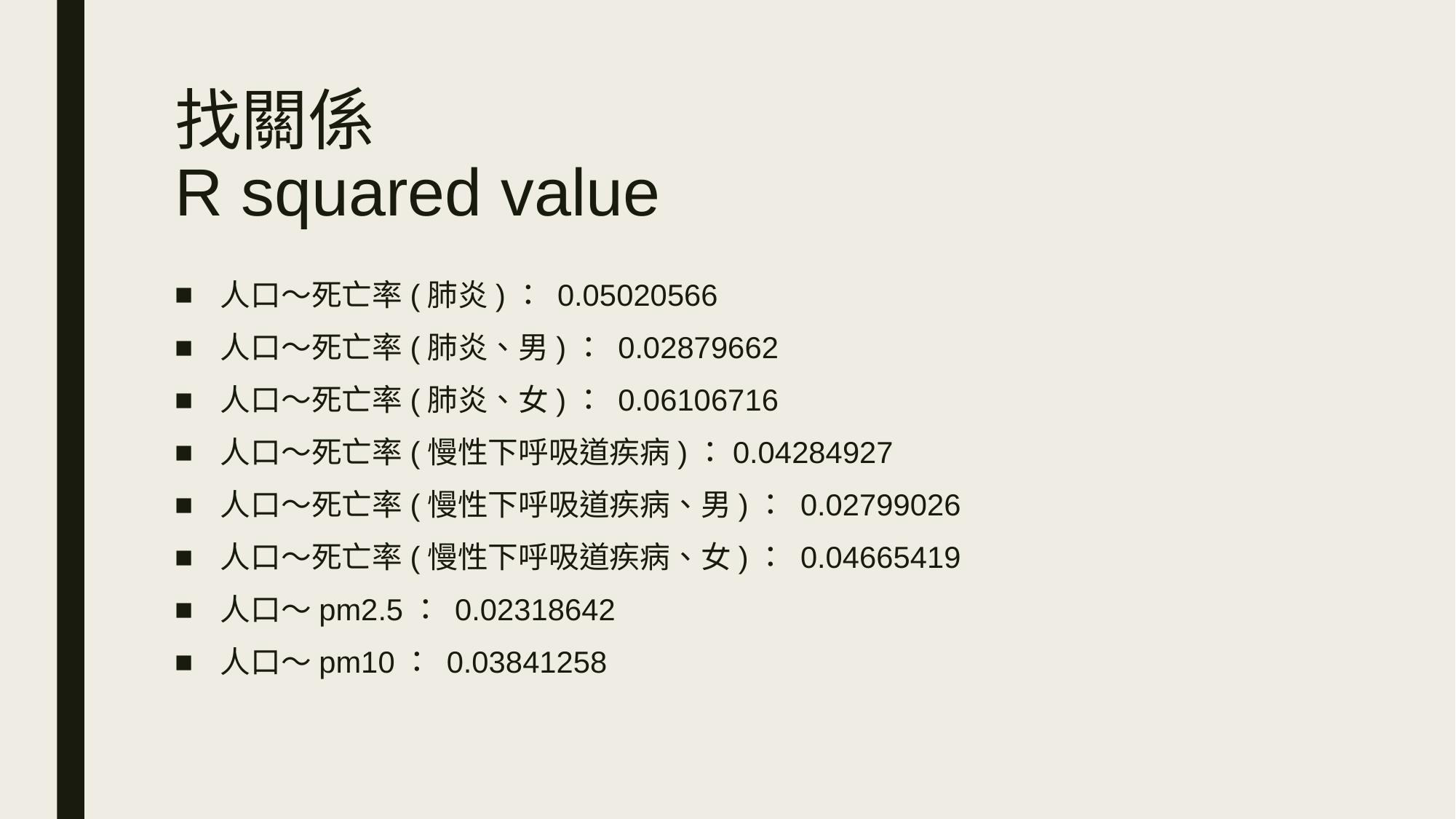

# 找關係 R squared value
人口～死亡率(肺炎)： 0.05020566
人口～死亡率(肺炎、男)： 0.02879662
人口～死亡率(肺炎、女)： 0.06106716
人口～死亡率(慢性下呼吸道疾病)：0.04284927
人口～死亡率(慢性下呼吸道疾病、男)： 0.02799026
人口～死亡率(慢性下呼吸道疾病、女)： 0.04665419
人口～pm2.5： 0.02318642
人口～pm10： 0.03841258